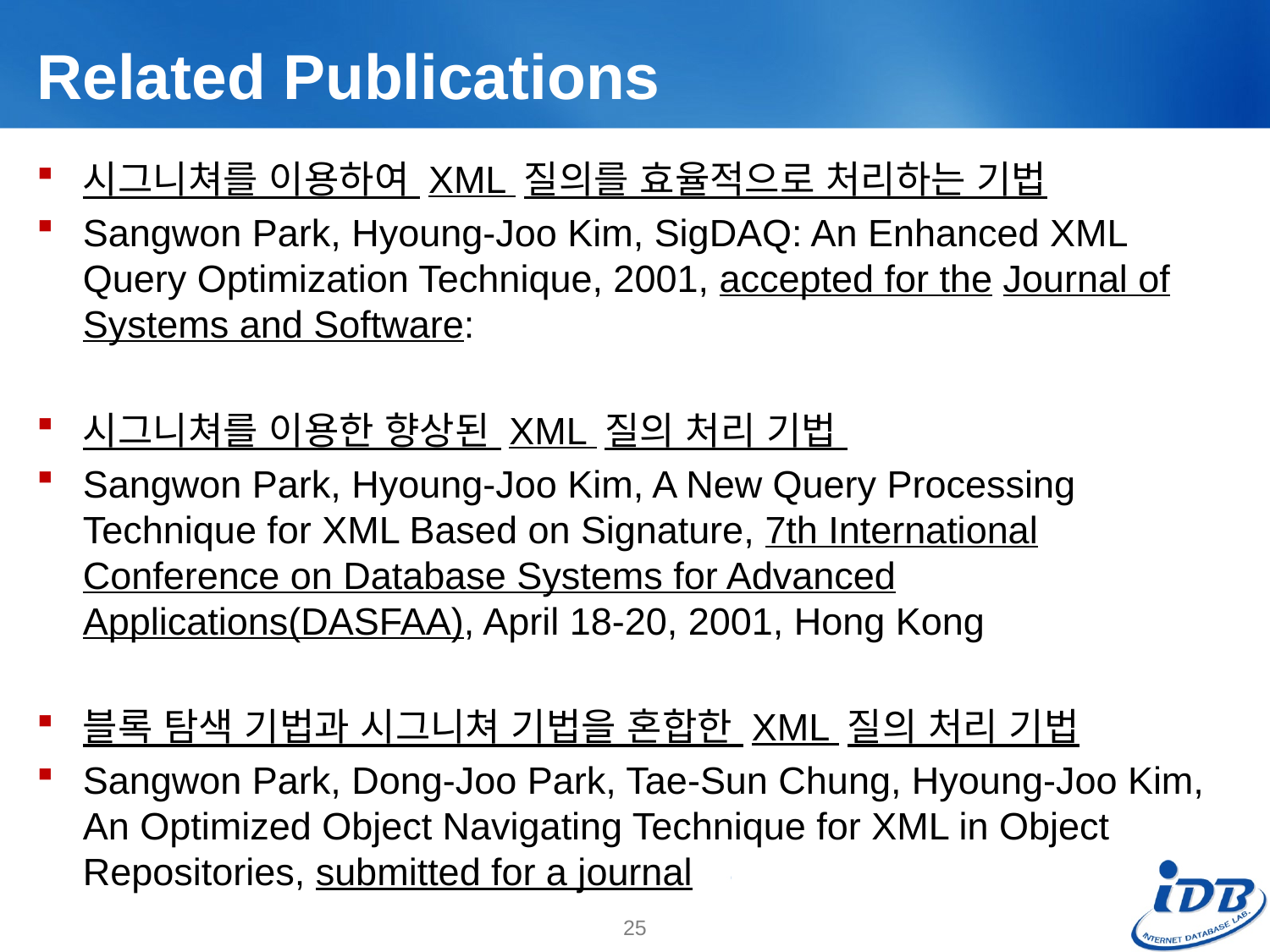

# Related Publications
시그니쳐를 이용하여 XML 질의를 효율적으로 처리하는 기법
Sangwon Park, Hyoung-Joo Kim, SigDAQ: An Enhanced XML Query Optimization Technique, 2001, accepted for the Journal of Systems and Software:

시그니쳐를 이용한 향상된 XML 질의 처리 기법
Sangwon Park, Hyoung-Joo Kim, A New Query Processing Technique for XML Based on Signature, 7th International Conference on Database Systems for Advanced Applications(DASFAA), April 18-20, 2001, Hong Kong

블록 탐색 기법과 시그니쳐 기법을 혼합한 XML 질의 처리 기법
Sangwon Park, Dong-Joo Park, Tae-Sun Chung, Hyoung-Joo Kim, An Optimized Object Navigating Technique for XML in Object Repositories, submitted for a journal
25